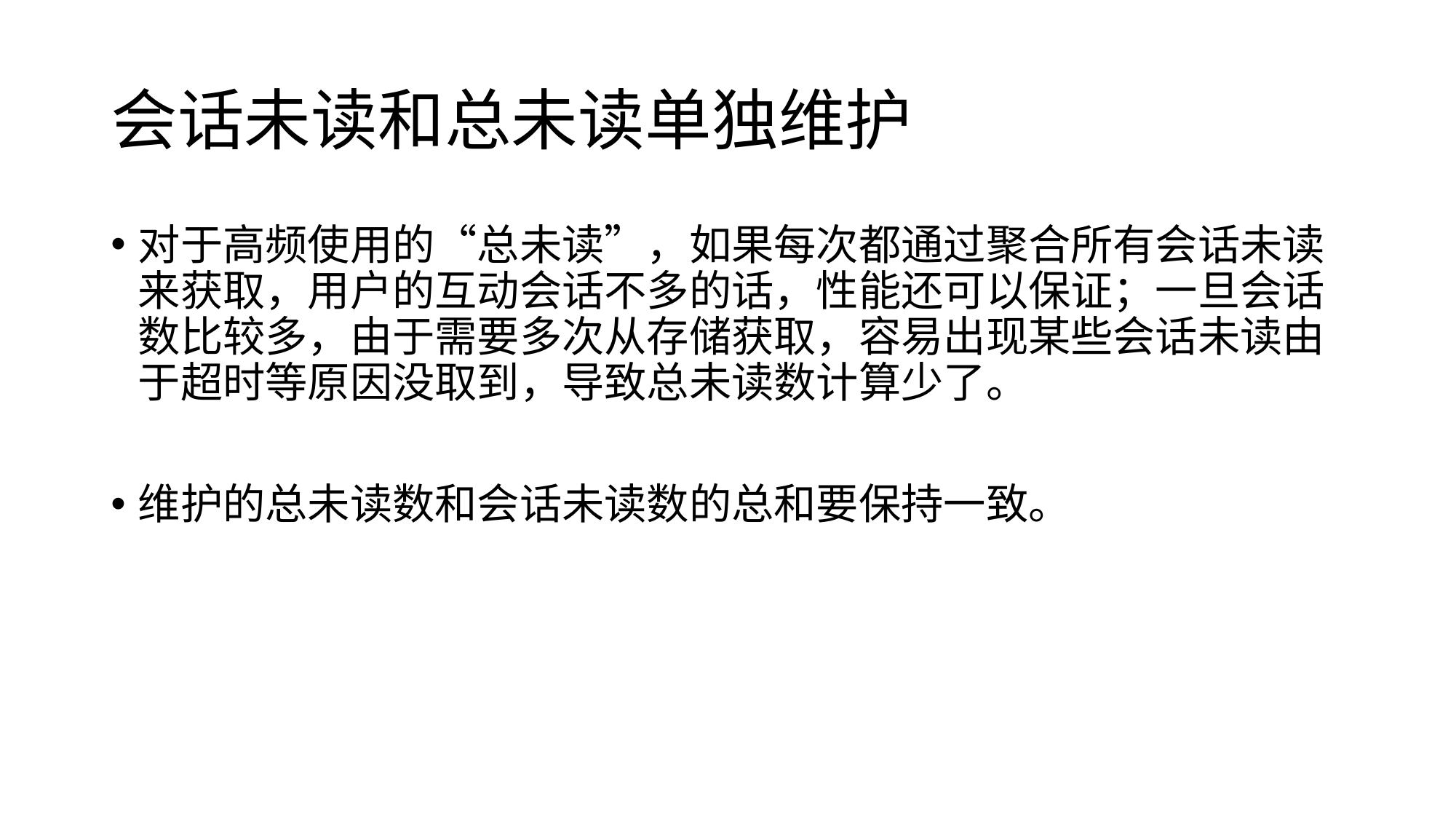

# 会话未读和总未读单独维护
对于高频使用的“总未读”，如果每次都通过聚合所有会话未读来获取，用户的互动会话不多的话，性能还可以保证；一旦会话数比较多，由于需要多次从存储获取，容易出现某些会话未读由于超时等原因没取到，导致总未读数计算少了。

维护的总未读数和会话未读数的总和要保持一致。